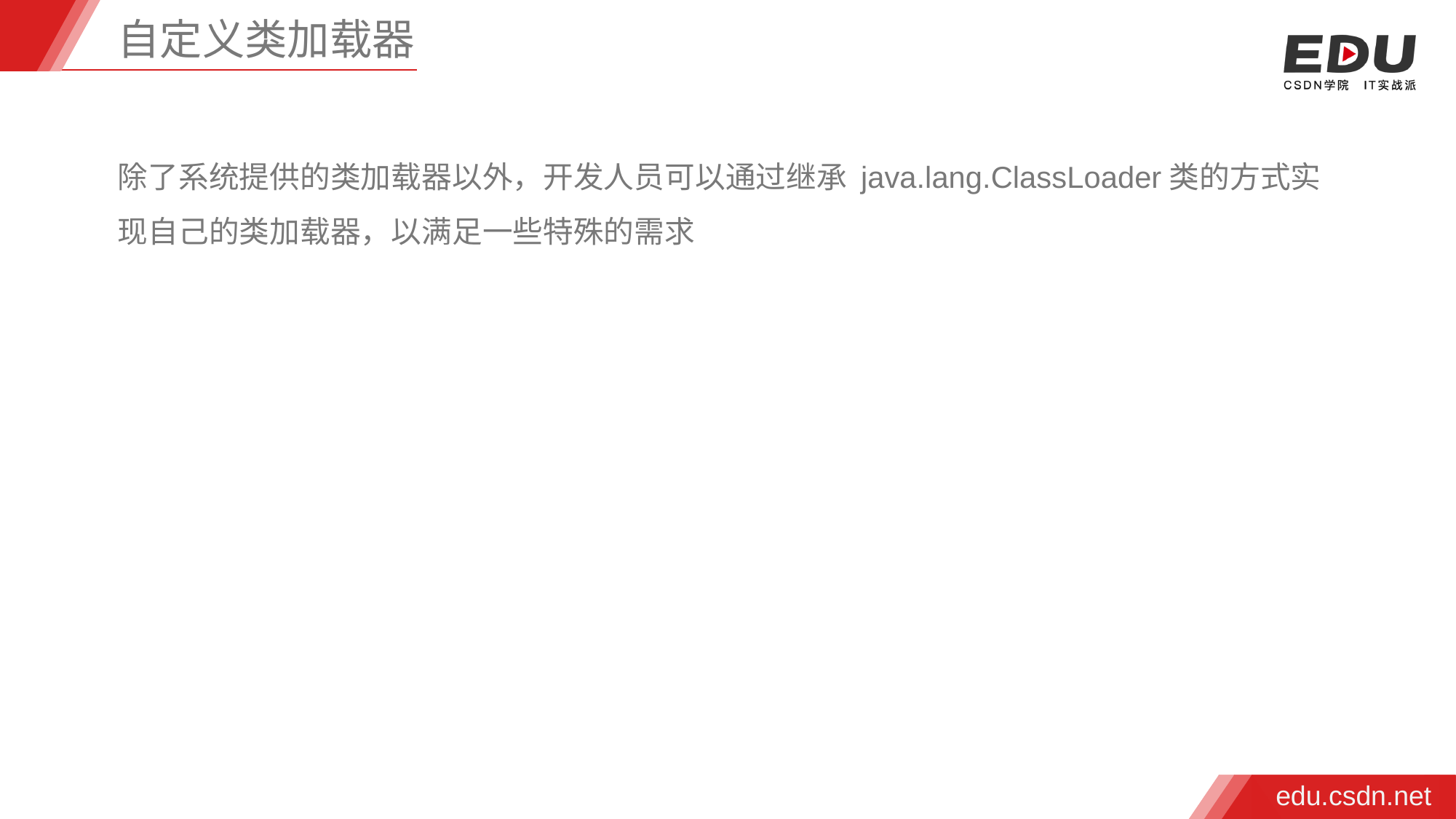

自定义类加载器
除了系统提供的类加载器以外，开发人员可以通过继承 java.lang.ClassLoader类的方式实现自己的类加载器，以满足一些特殊的需求
edu.csdn.net